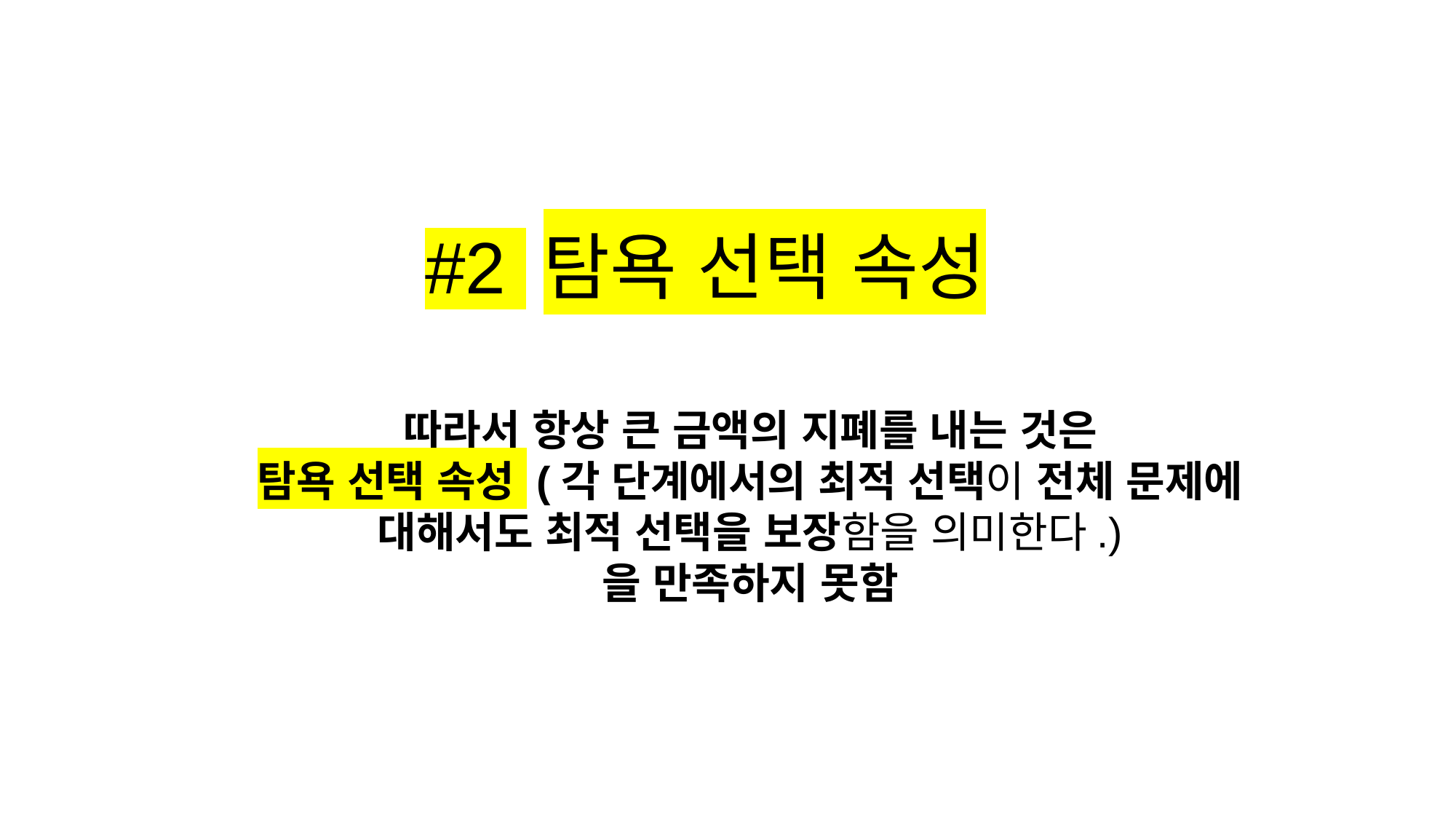

#2 탐욕 선택 속성
따라서 항상 큰 금액의 지폐를 내는 것은
탐욕 선택 속성 (각 단계에서의 최적 선택이 전체 문제에 대해서도 최적 선택을 보장함을 의미한다.)
을 만족하지 못함